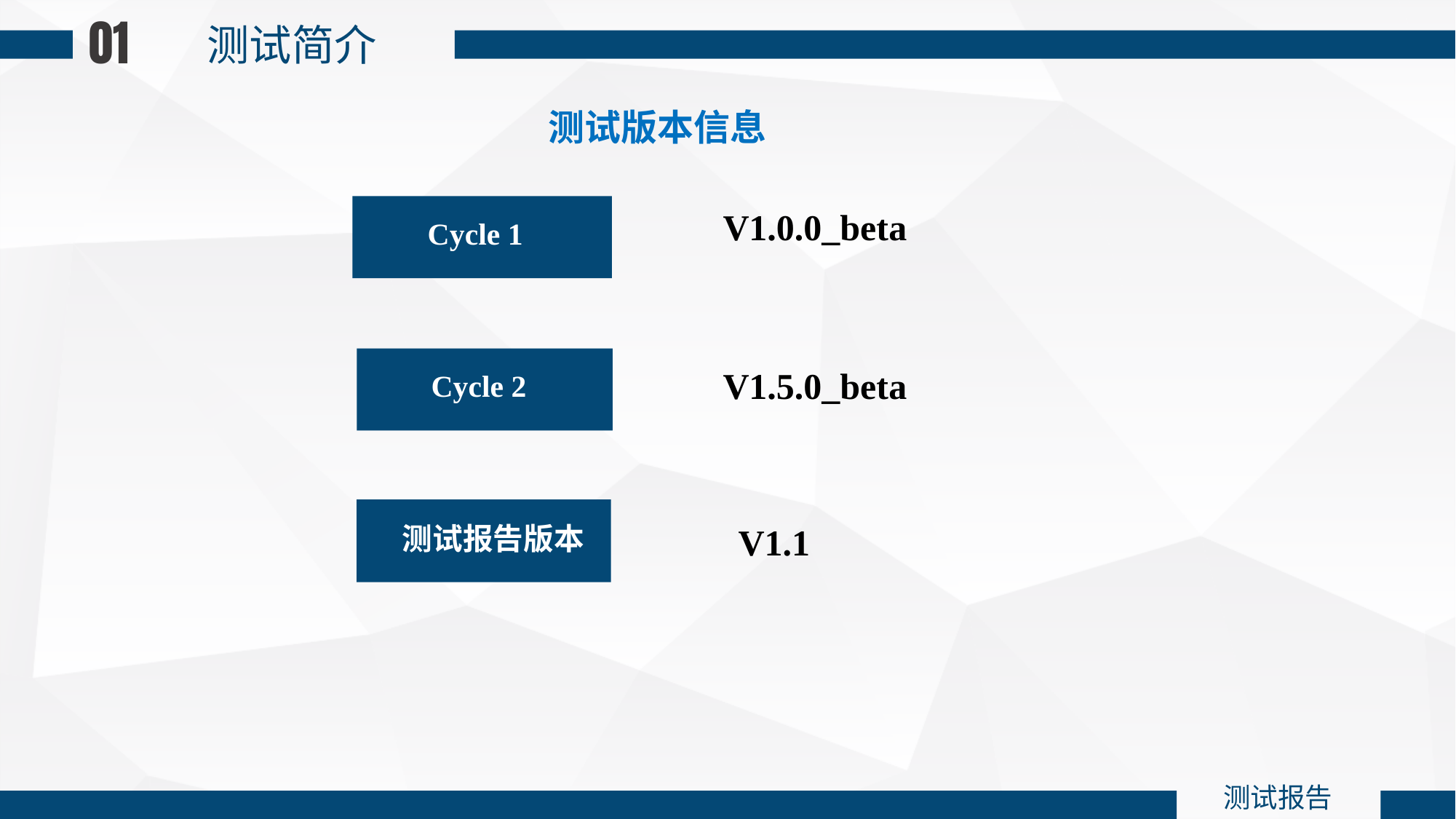

01
测试简介

测试版本信息

 Cycle 1
V1.0.0_beta

 Cycle 2
V1.5.0_beta

 测试报告版本
V1.1
测试报告